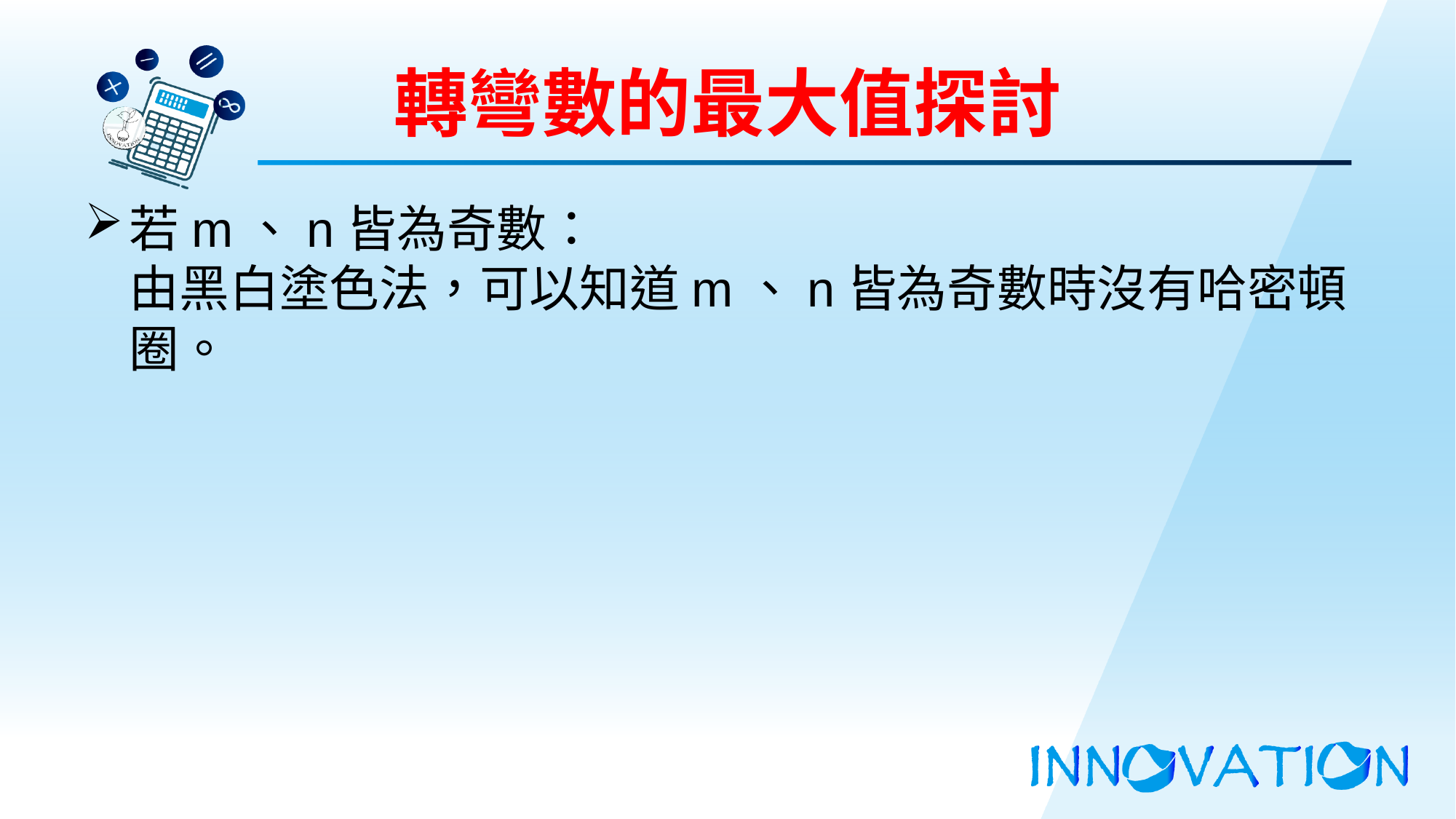

# 轉彎數的最大值探討
若m、n皆為奇數：
由黑白塗色法，可以知道m、n皆為奇數時沒有哈密頓圈。